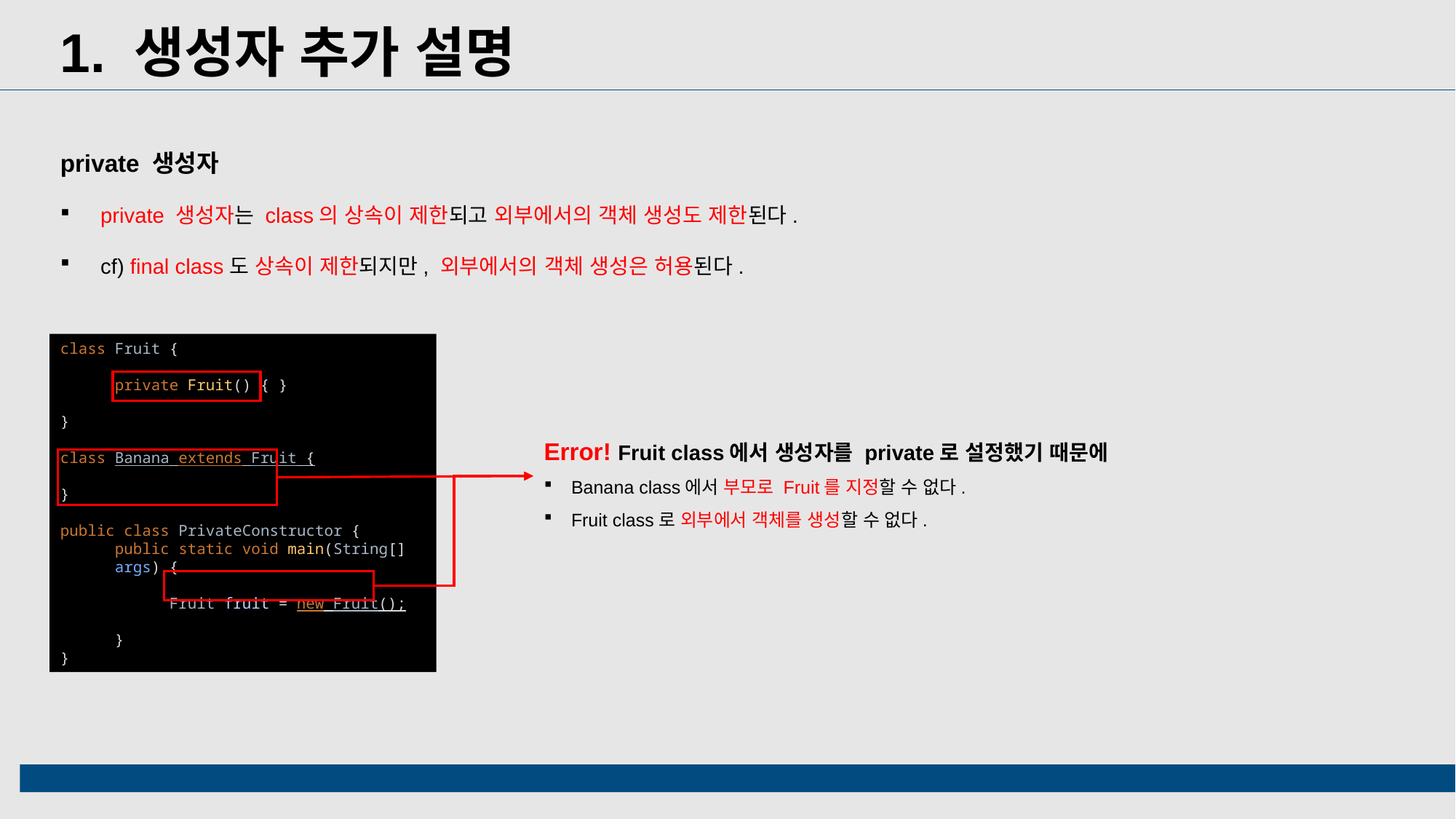

1. 생성자 추가 설명
private 생성자
 private 생성자는 class의 상속이 제한되고 외부에서의 객체 생성도 제한된다.
 cf) final class도 상속이 제한되지만, 외부에서의 객체 생성은 허용된다.
class Fruit {

private Fruit() { }

}

class Banana extends Fruit {

}

public class PrivateConstructor {
public static void main(String[] args) {

Fruit fruit = new Fruit();

}
}

Error! Fruit class에서 생성자를 private로 설정했기 때문에
Banana class에서 부모로 Fruit를 지정할 수 없다.
Fruit class로 외부에서 객체를 생성할 수 없다.